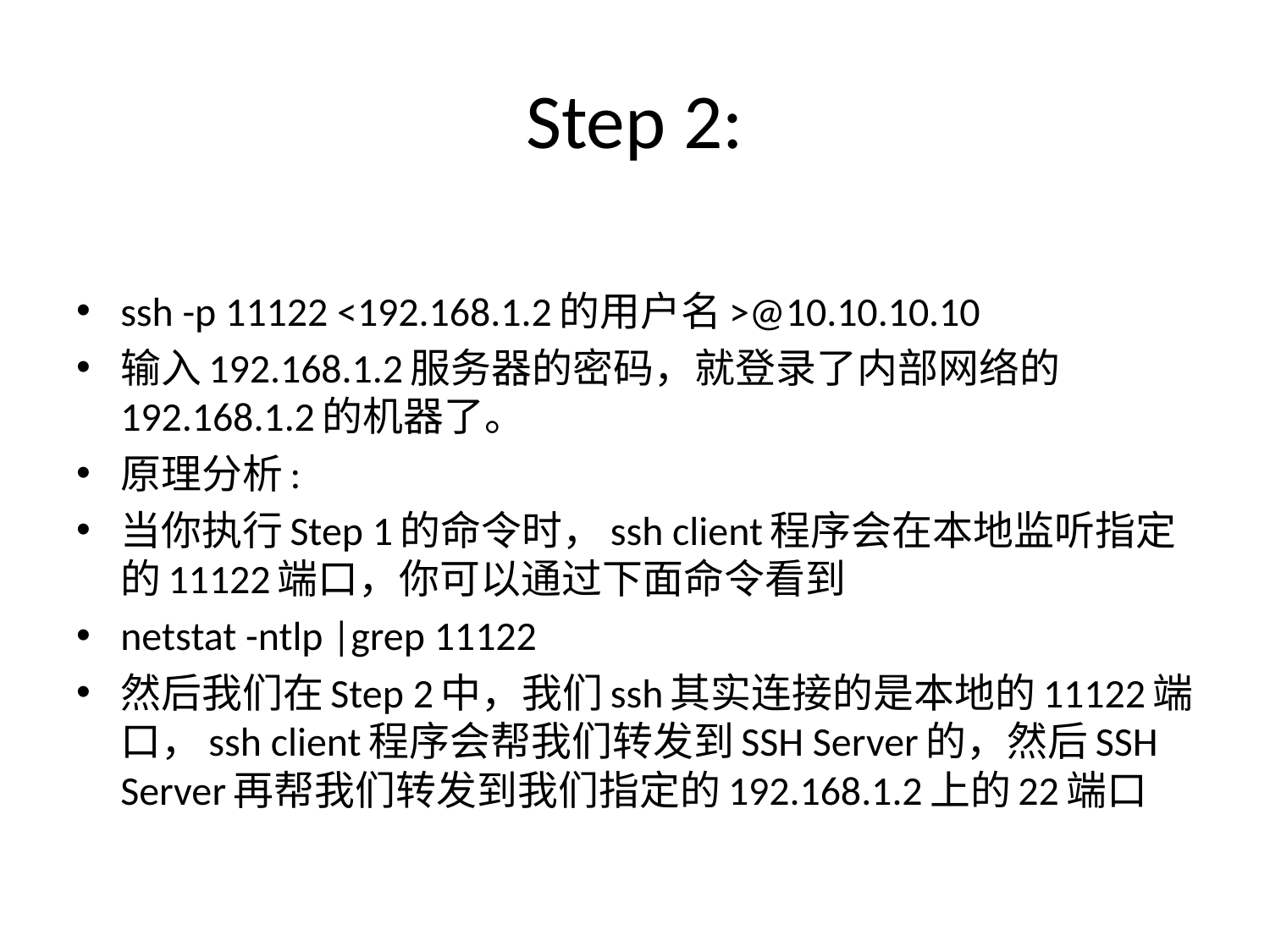

# Step 2:

ssh -p 11122 <192.168.1.2的用户名>@10.10.10.10
输入192.168.1.2服务器的密码，就登录了内部网络的192.168.1.2的机器了。
原理分析:
当你执行Step 1的命令时，ssh client程序会在本地监听指定的11122端口，你可以通过下面命令看到
netstat -ntlp |grep 11122
然后我们在Step 2中，我们ssh其实连接的是本地的11122端口，ssh client程序会帮我们转发到SSH Server的，然后SSH Server再帮我们转发到我们指定的192.168.1.2上的22端口